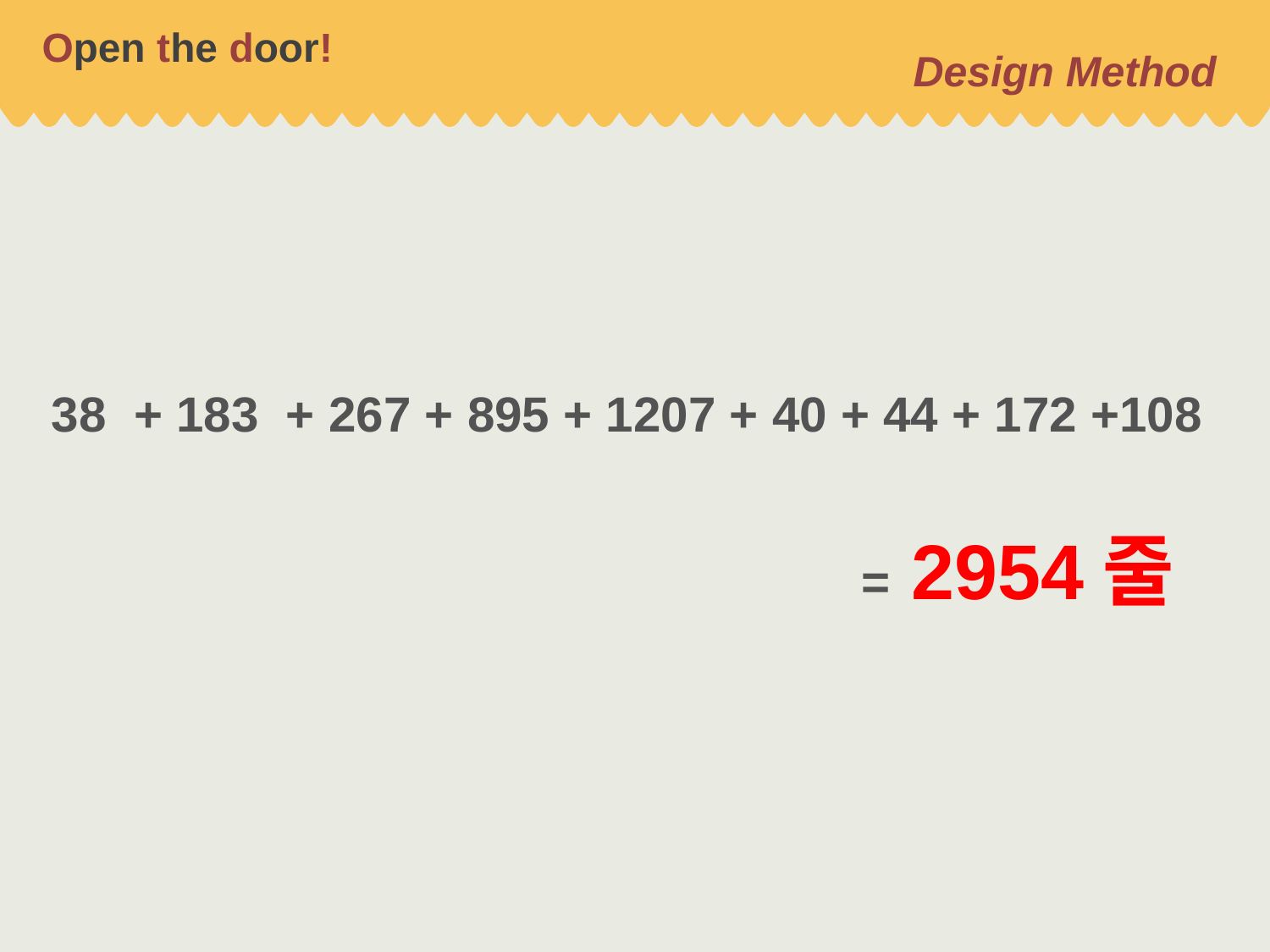

# Open the door!
Design Method
38  + 183  + 267 + 895 + 1207 + 40 + 44 + 172 +108
= 2954줄